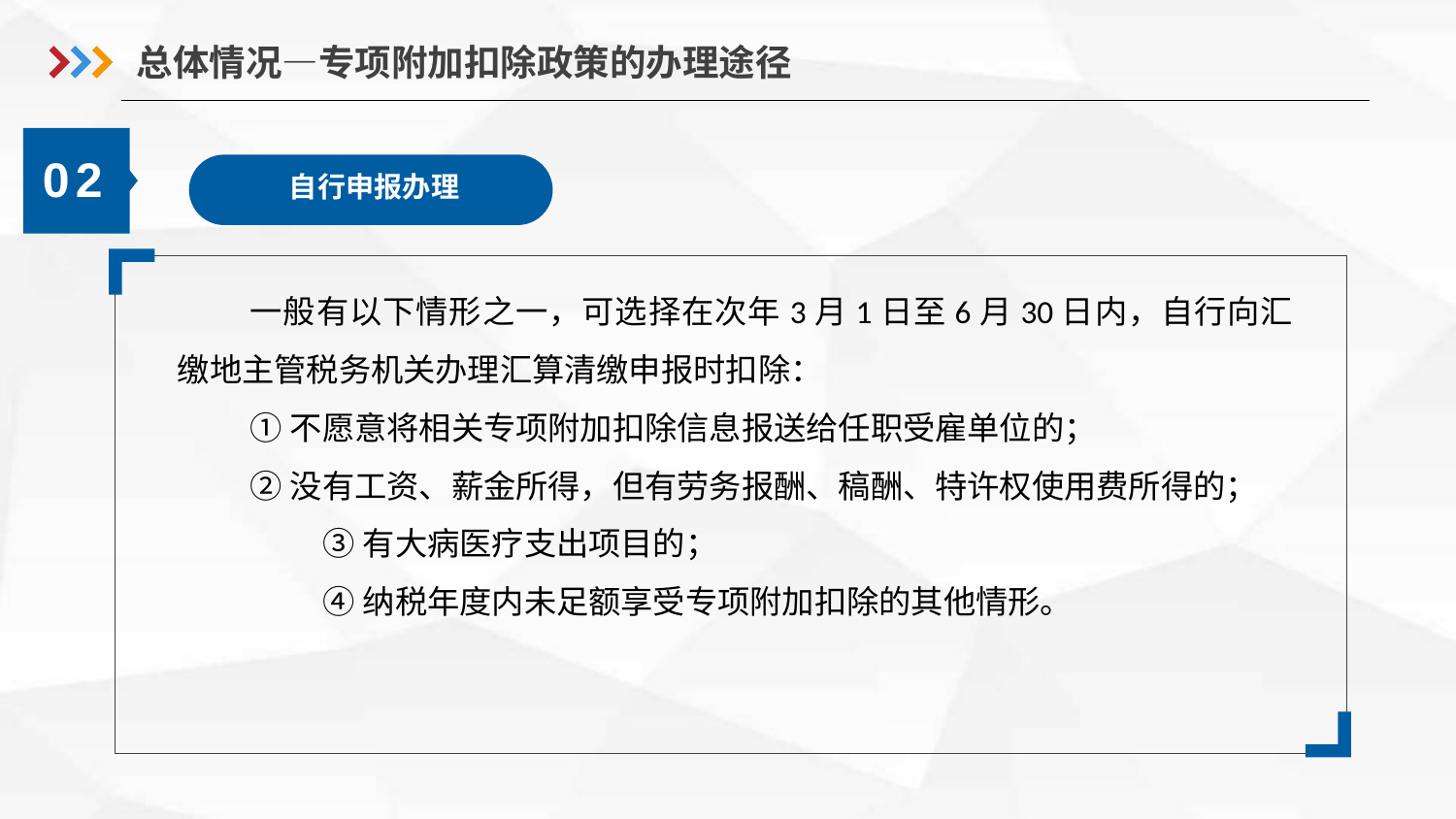

总体情况—专项附加扣除政策的办理途径

02

自行申报办理

一般有以下情形之一，可选择在次年3月1日至6月30日内，自行向汇缴地主管税务机关办理汇算清缴申报时扣除：
①不愿意将相关专项附加扣除信息报送给任职受雇单位的；
②没有工资、薪金所得，但有劳务报酬、稿酬、特许权使用费所得的；
          ③有大病医疗支出项目的；
          ④纳税年度内未足额享受专项附加扣除的其他情形。